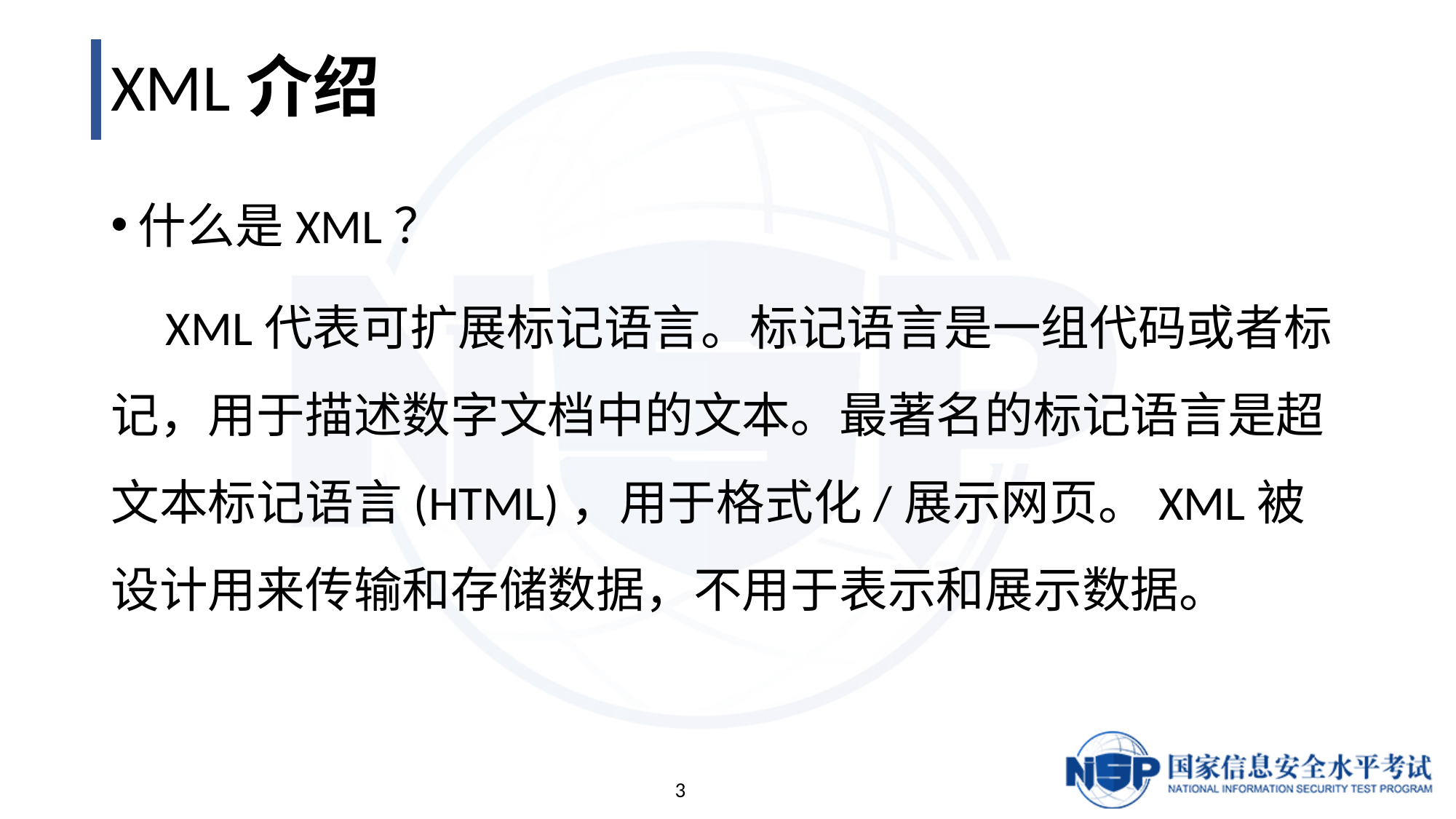

# XML介绍
什么是XML？
XML代表可扩展标记语言。标记语言是一组代码或者标记，用于描述数字文档中的文本。最著名的标记语言是超文本标记语言(HTML)，用于格式化/展示网页。XML被设计用来传输和存储数据，不用于表示和展示数据。